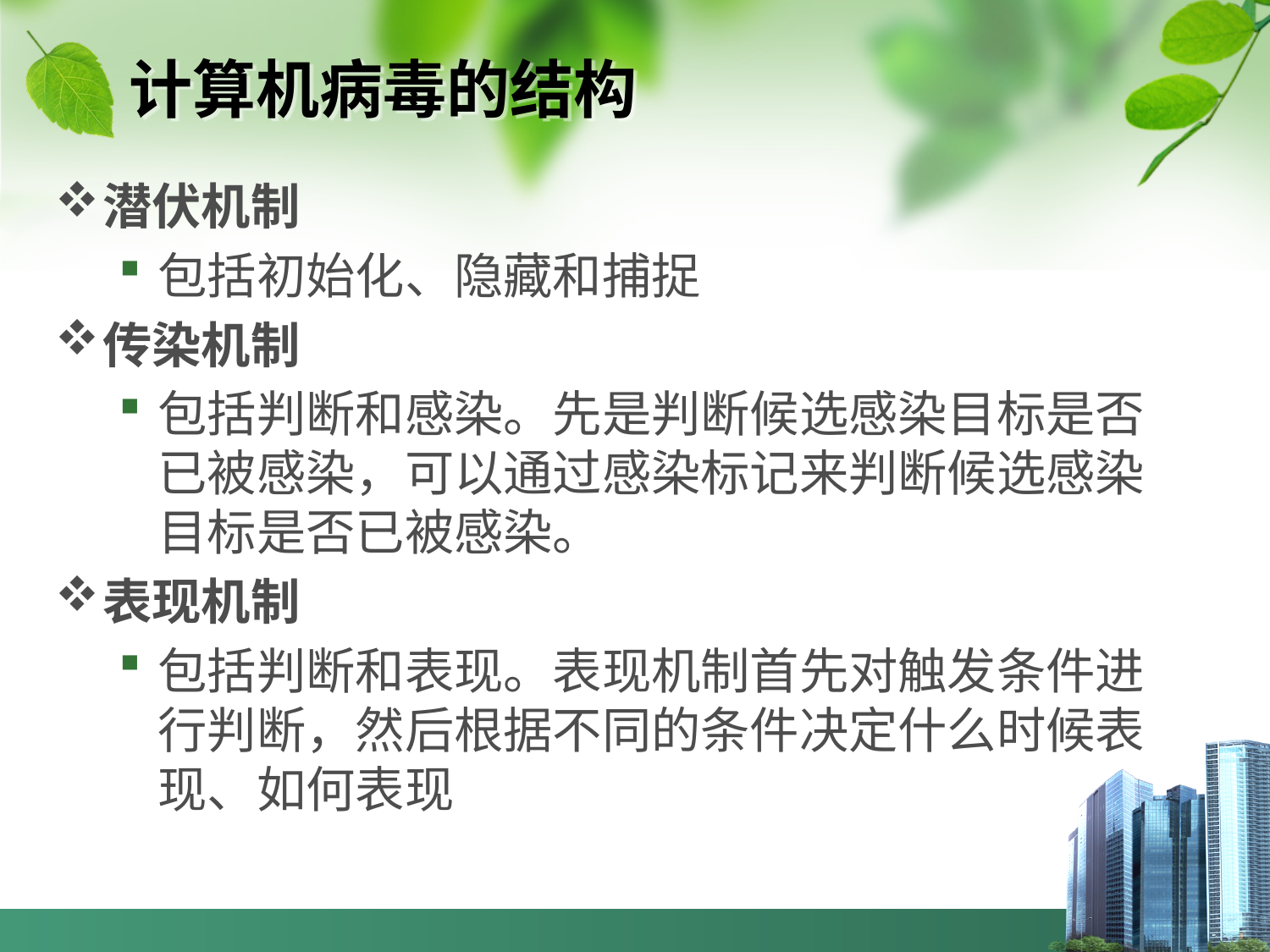

# 计算机病毒的结构
潜伏机制
包括初始化、隐藏和捕捉
传染机制
包括判断和感染。先是判断候选感染目标是否已被感染，可以通过感染标记来判断候选感染目标是否已被感染。
表现机制
包括判断和表现。表现机制首先对触发条件进行判断，然后根据不同的条件决定什么时候表现、如何表现